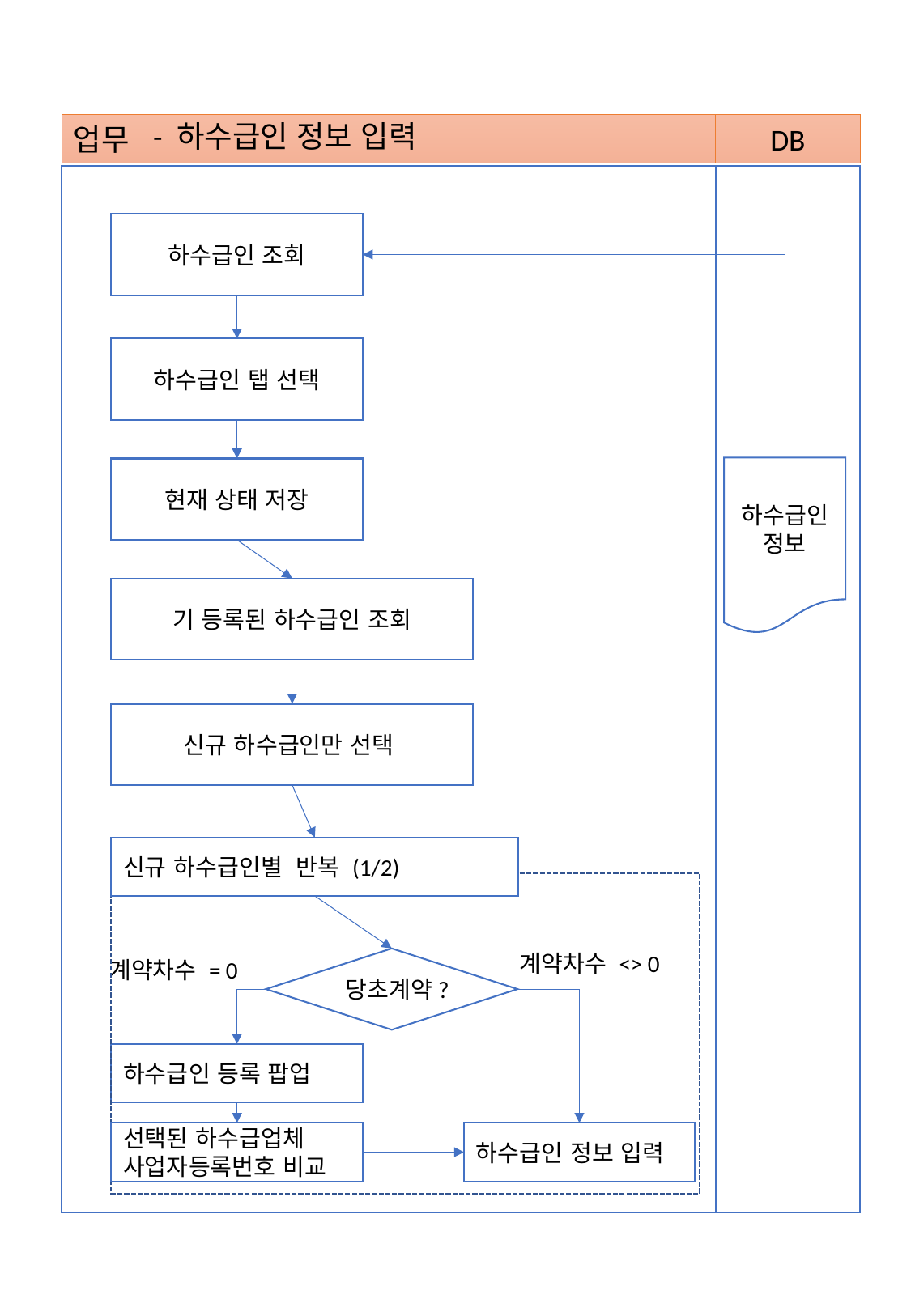

- 하수급인 정보 입력
하수급인 조회
하수급인 탭 선택
하수급인
정보
현재 상태 저장
기 등록된 하수급인 조회
신규 하수급인만 선택
신규 하수급인별  반복 (1/2)

계약차수 <> 0
당초계약?
계약차수 = 0
하수급인 등록 팝업
선택된 하수급업체 사업자등록번호 비교
하수급인 정보 입력